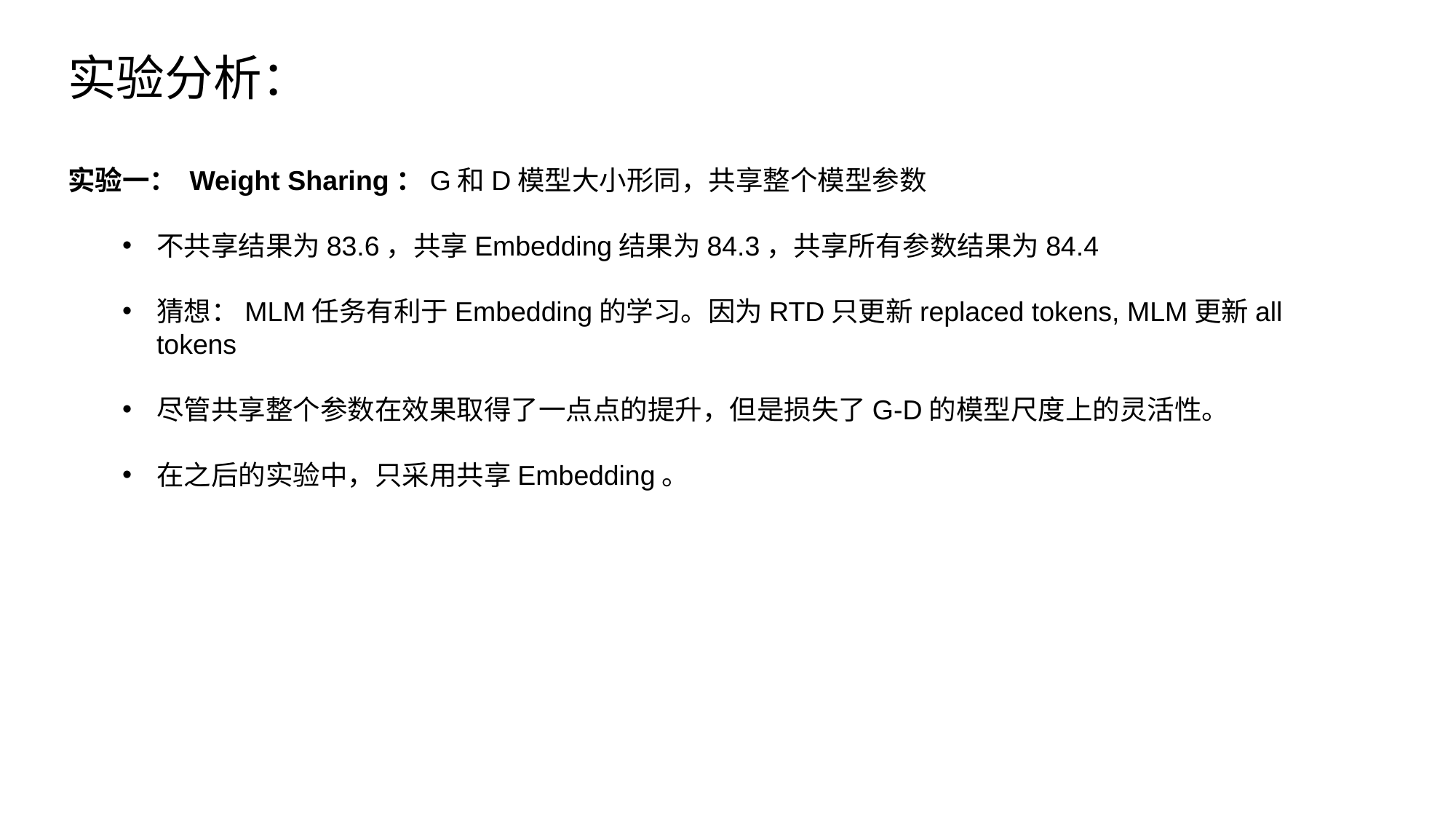

实验分析：
实验一： Weight Sharing：G和D模型大小形同，共享整个模型参数

不共享结果为83.6，共享Embedding结果为84.3，共享所有参数结果为84.4

猜想：MLM任务有利于Embedding的学习。因为RTD只更新replaced tokens, MLM更新all tokens

尽管共享整个参数在效果取得了一点点的提升，但是损失了G-D的模型尺度上的灵活性。

在之后的实验中，只采用共享Embedding。